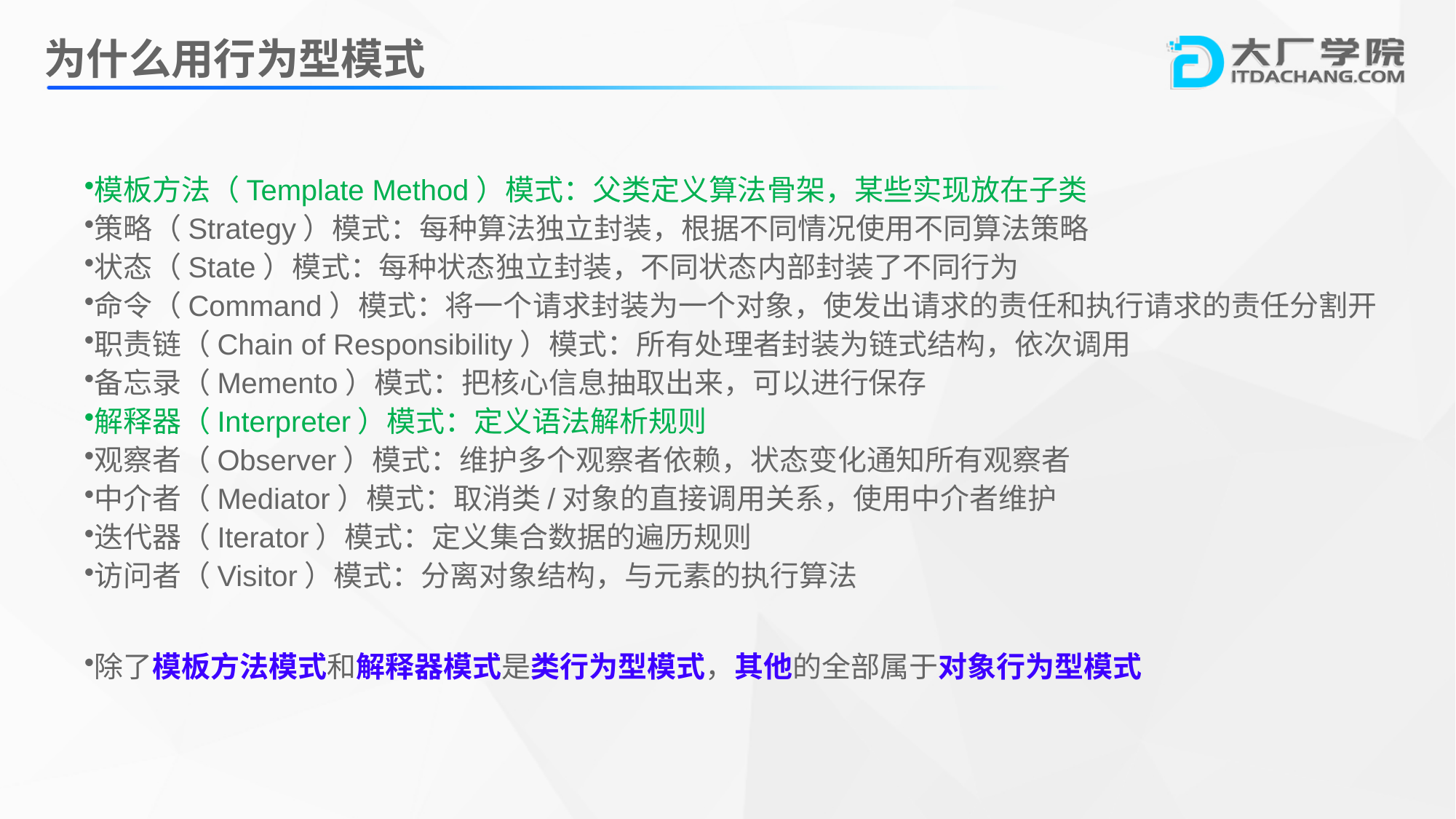

# 为什么用行为型模式
模板方法（Template Method）模式：父类定义算法骨架，某些实现放在子类
策略（Strategy）模式：每种算法独立封装，根据不同情况使用不同算法策略
状态（State）模式：每种状态独立封装，不同状态内部封装了不同行为
命令（Command）模式：将一个请求封装为一个对象，使发出请求的责任和执行请求的责任分割开
职责链（Chain of Responsibility）模式：所有处理者封装为链式结构，依次调用
备忘录（Memento）模式：把核心信息抽取出来，可以进行保存
解释器（Interpreter）模式：定义语法解析规则
观察者（Observer）模式：维护多个观察者依赖，状态变化通知所有观察者
中介者（Mediator）模式：取消类/对象的直接调用关系，使用中介者维护
迭代器（Iterator）模式：定义集合数据的遍历规则
访问者（Visitor）模式：分离对象结构，与元素的执行算法

除了模板方法模式和解释器模式是类行为型模式，其他的全部属于对象行为型模式